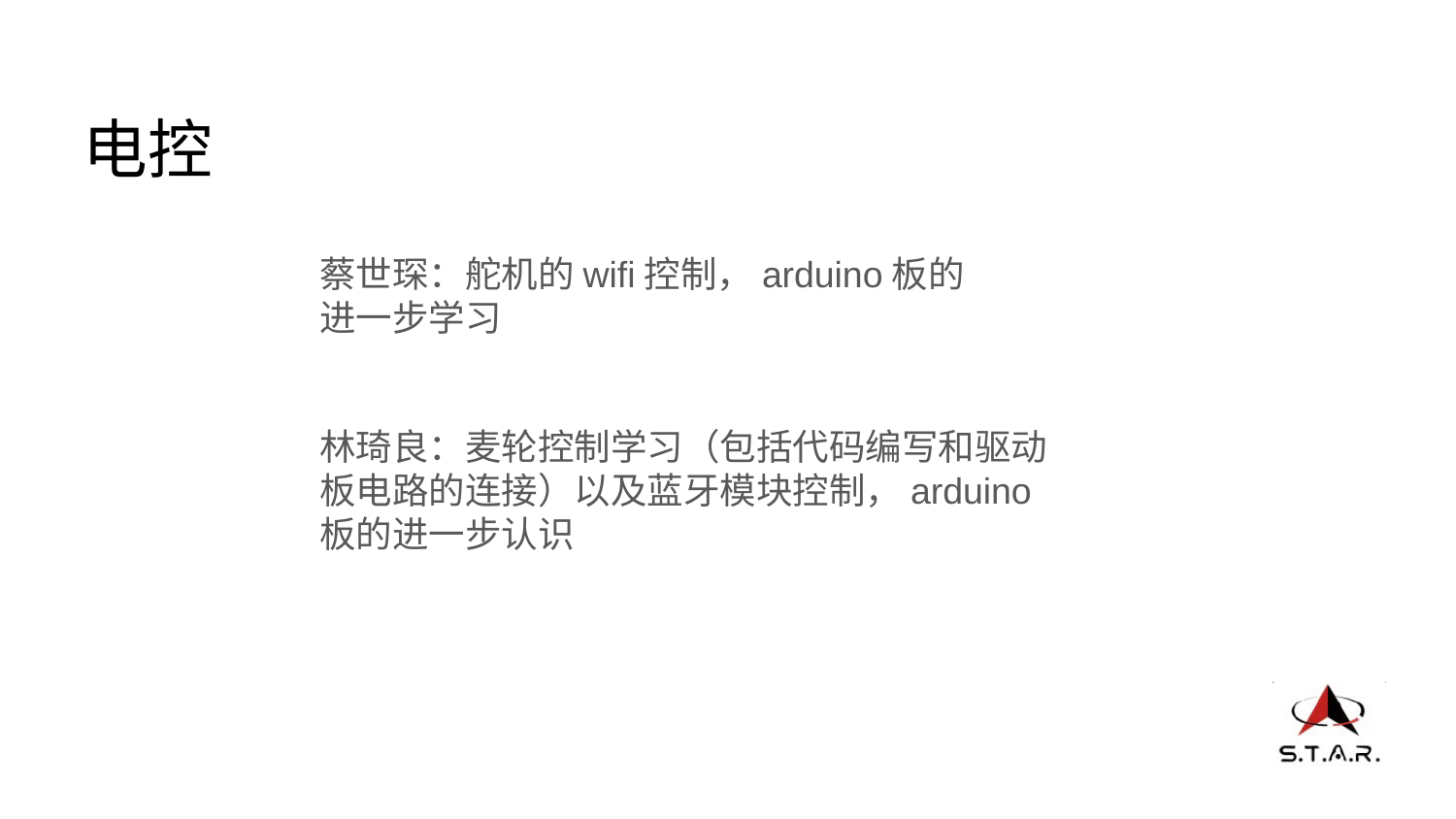

电控
蔡世琛：舵机的wifi控制，arduino板的进一步学习
林琦良：麦轮控制学习（包括代码编写和驱动板电路的连接）以及蓝牙模块控制，arduino板的进一步认识